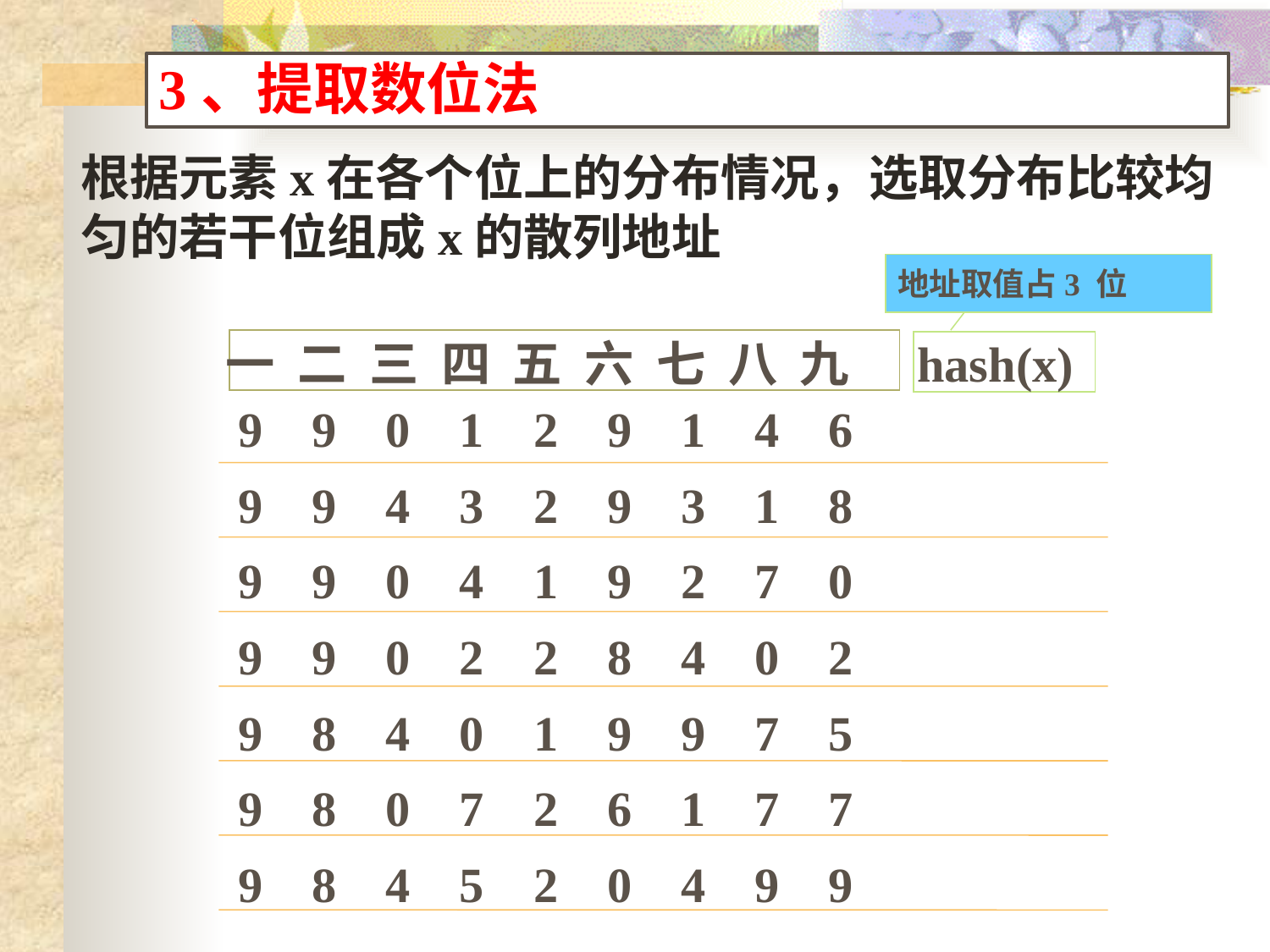

3、提取数位法
根据元素x在各个位上的分布情况，选取分布比较均匀的若干位组成x的散列地址
地址取值占3 位

一  二  三  四  五  六  七  八  九     hash(x)
 9    9    0    1    2    9    1    4    6
 9    9    4    3    2    9    3    1    8
 9    9    0    4    1    9    2    7    0
 9    9    0    2    2    8    4    0    2
 9    8    4    0    1    9    9    7    5
 9    8    0    7    2    6    1    7    7
 9    8    4    5    2    0    4    9    9